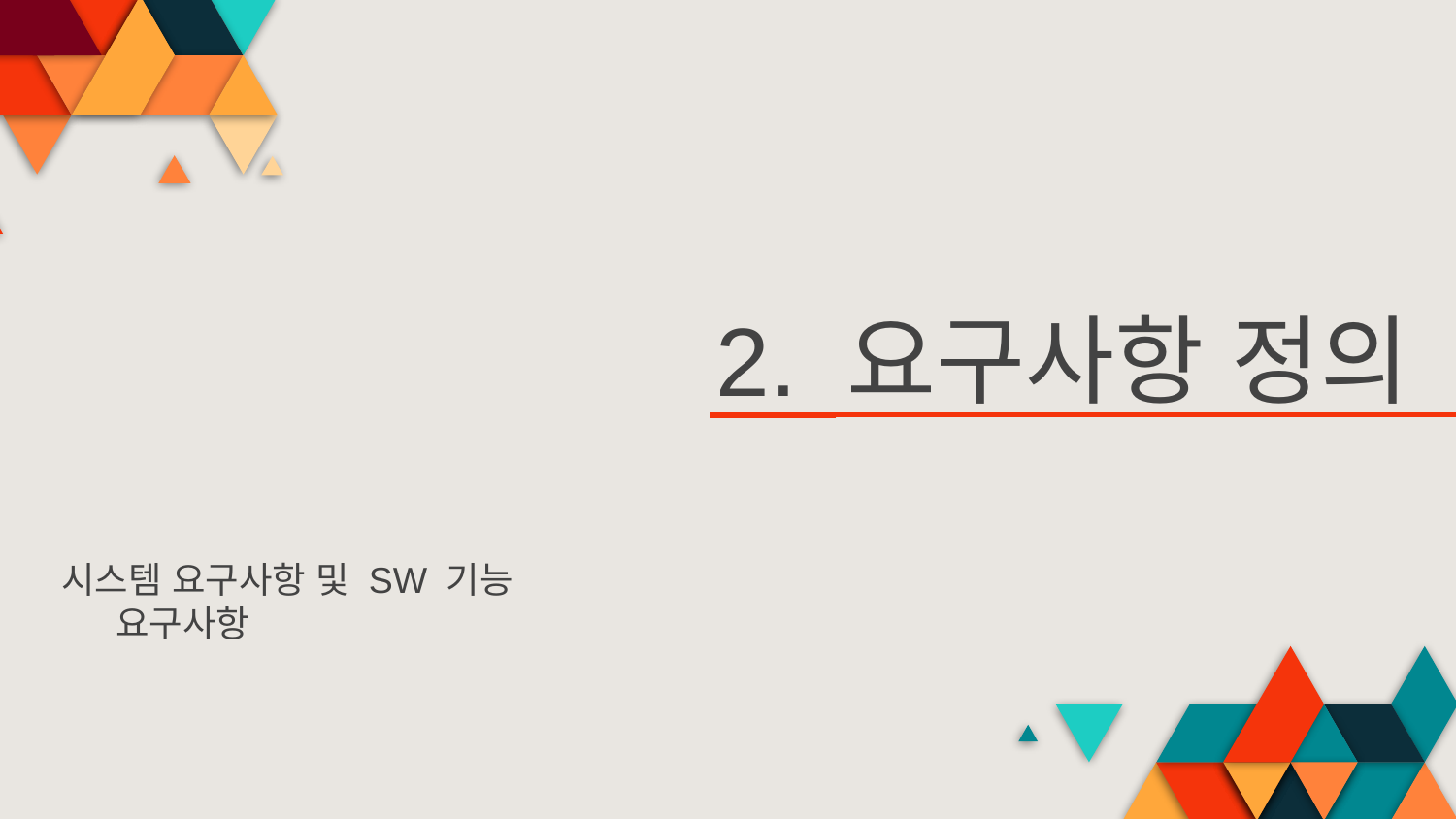

# 2. 요구사항 정의
시스템 요구사항 및 SW 기능 요구사항